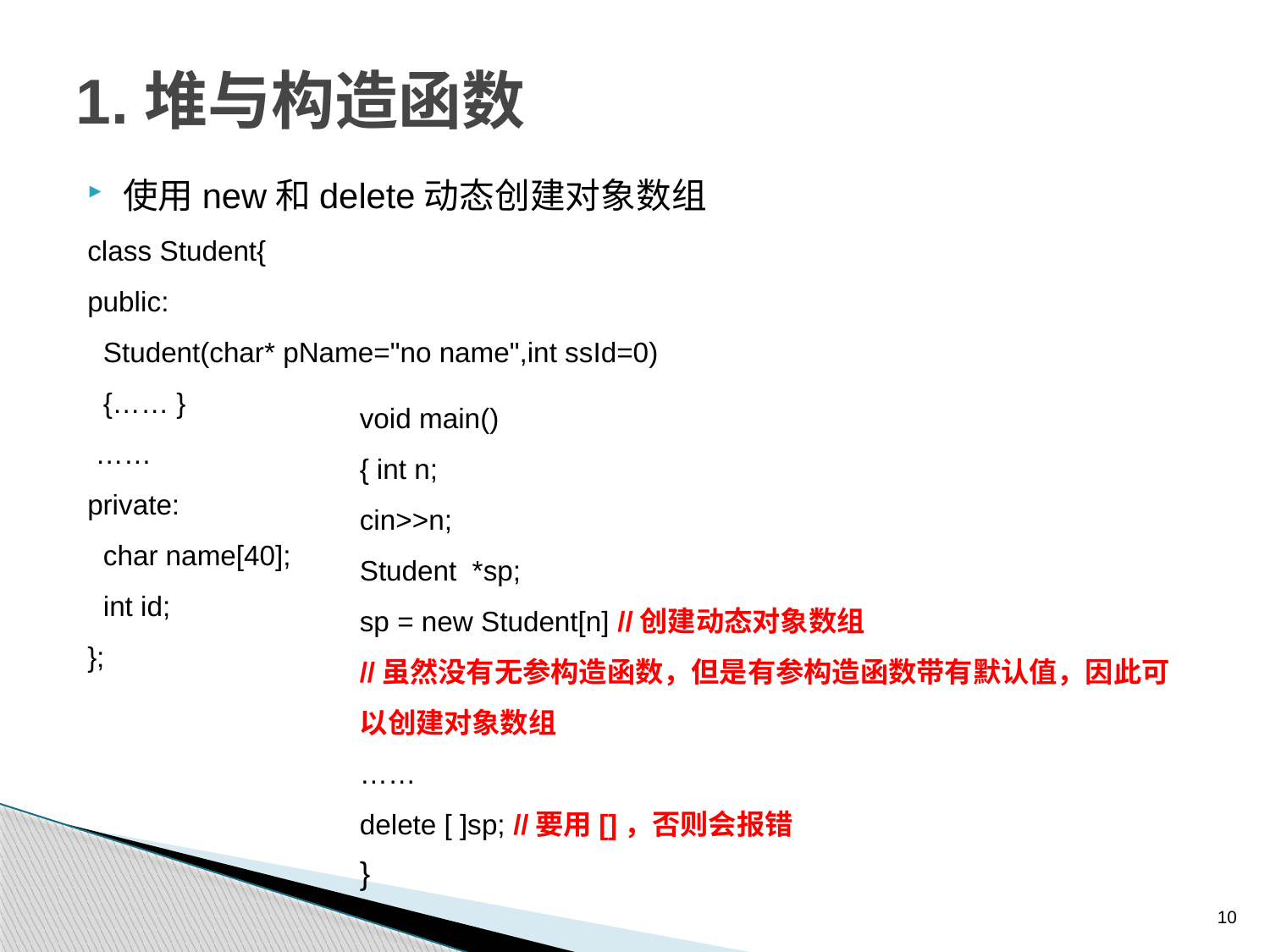

# 1.堆与构造函数
使用new和delete动态创建对象数组
class Student{
public:
  Student(char* pName="no name",int ssId=0)
  {…… }
 ……
private:
  char name[40];
  int id;
};

void main()
{ int n;
cin>>n;
Student  *sp;
sp = new Student[n] //创建动态对象数组
//虽然没有无参构造函数，但是有参构造函数带有默认值，因此可以创建对象数组
……
delete [ ]sp; //要用[]，否则会报错
}
10